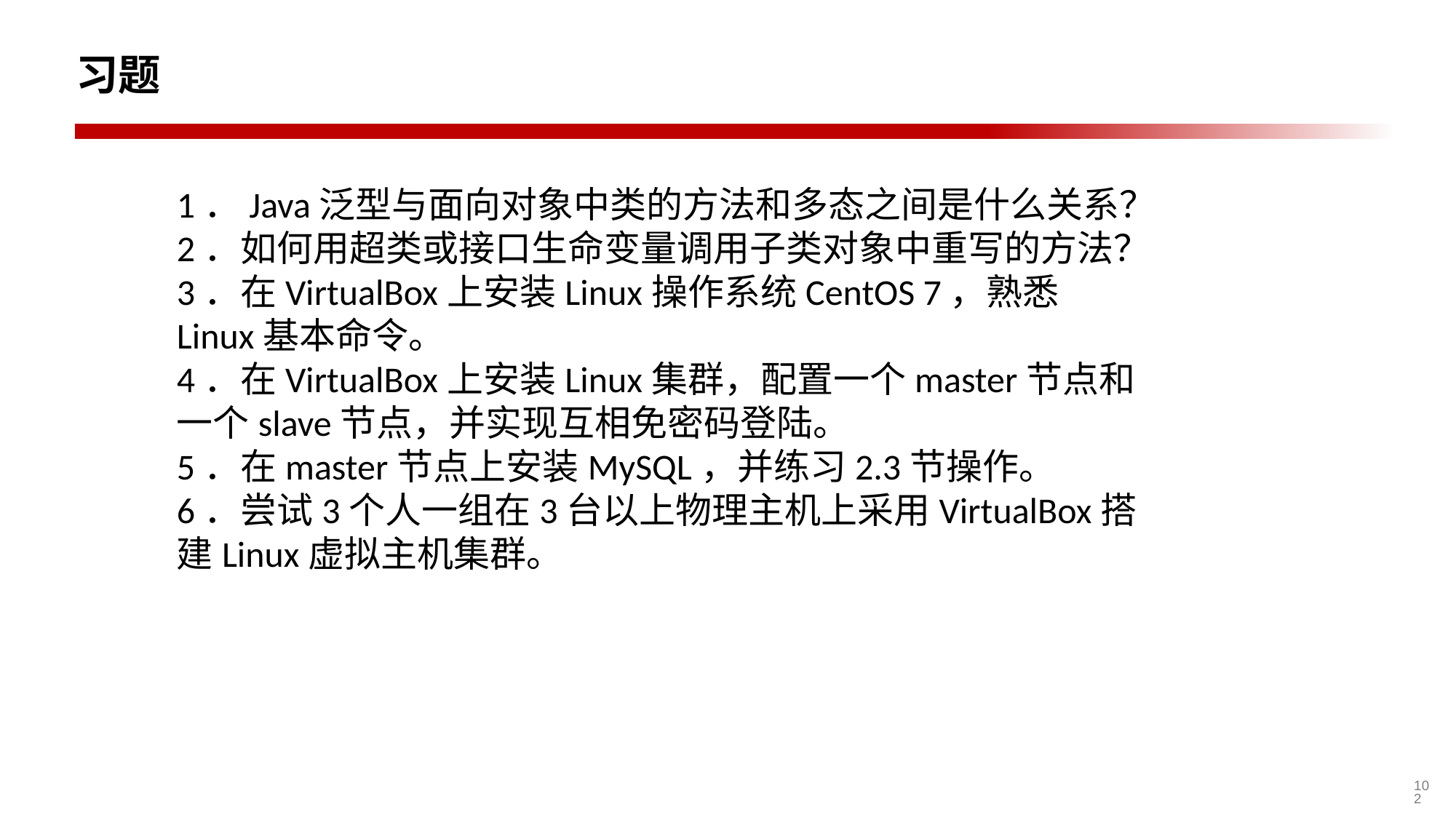

习题

1．Java泛型与面向对象中类的方法和多态之间是什么关系？
2．如何用超类或接口生命变量调用子类对象中重写的方法？
3．在VirtualBox上安装Linux操作系统CentOS 7，熟悉Linux基本命令。
4．在VirtualBox上安装Linux集群，配置一个master节点和一个slave节点，并实现互相免密码登陆。
5．在master节点上安装MySQL，并练习2.3节操作。
6．尝试3个人一组在3台以上物理主机上采用VirtualBox搭建Linux虚拟主机集群。

102